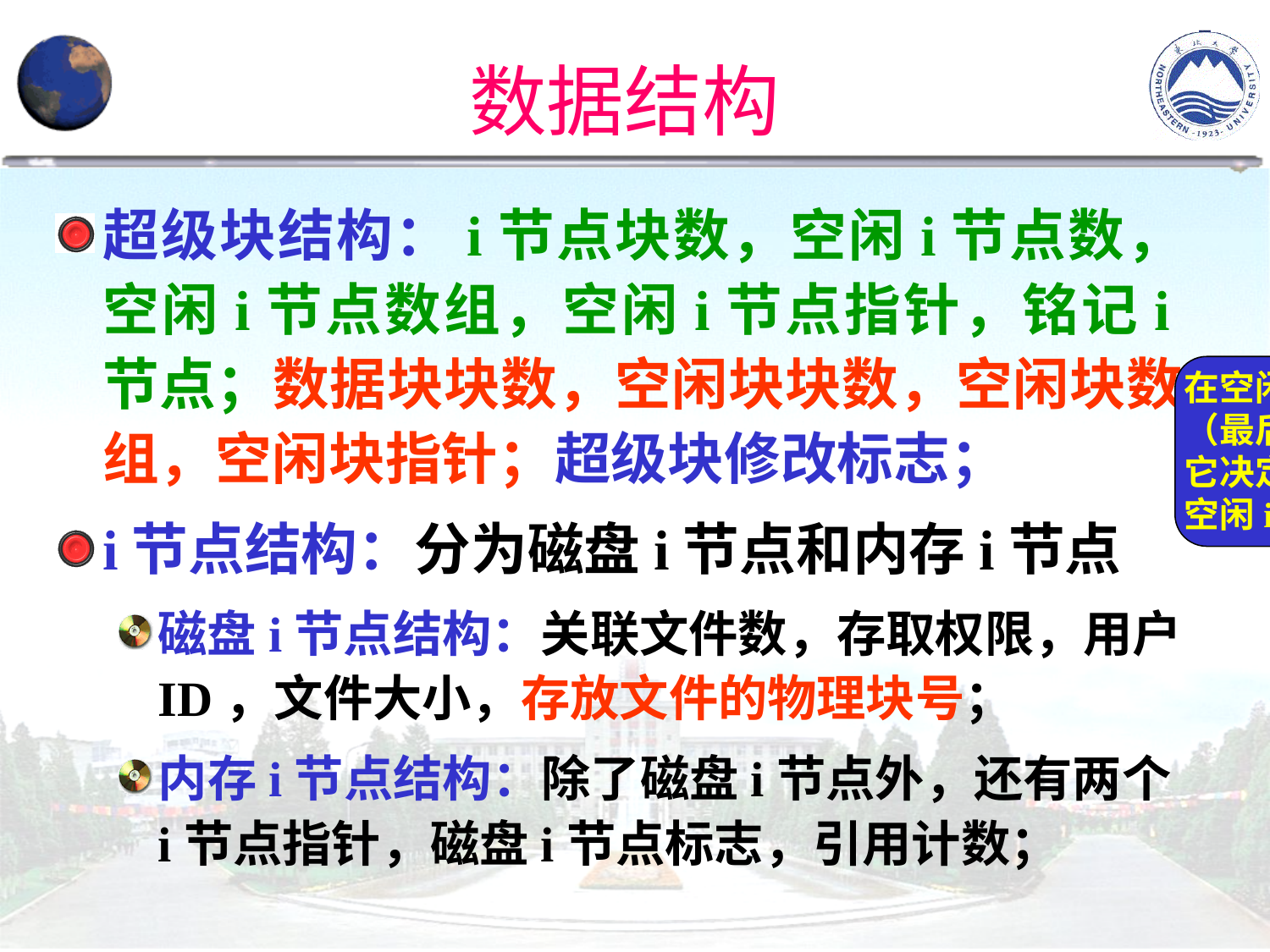

# 数据结构
超级块结构：i节点块数，空闲i节点数，空闲i节点数组，空闲i节点指针，铭记i节点；数据块块数，空闲块块数，空闲块数组，空闲块指针；超级块修改标志；
i节点结构：分为磁盘i节点和内存i节点
磁盘i节点结构：关联文件数，存取权限，用户ID，文件大小，存放文件的物理块号；
内存i节点结构：除了磁盘i节点外，还有两个i节点指针，磁盘i节点标志，引用计数；
在空闲i节点数组中最大（最后）一个i节点，由它决定从索引节点区搜索空闲i节点的起始位置。